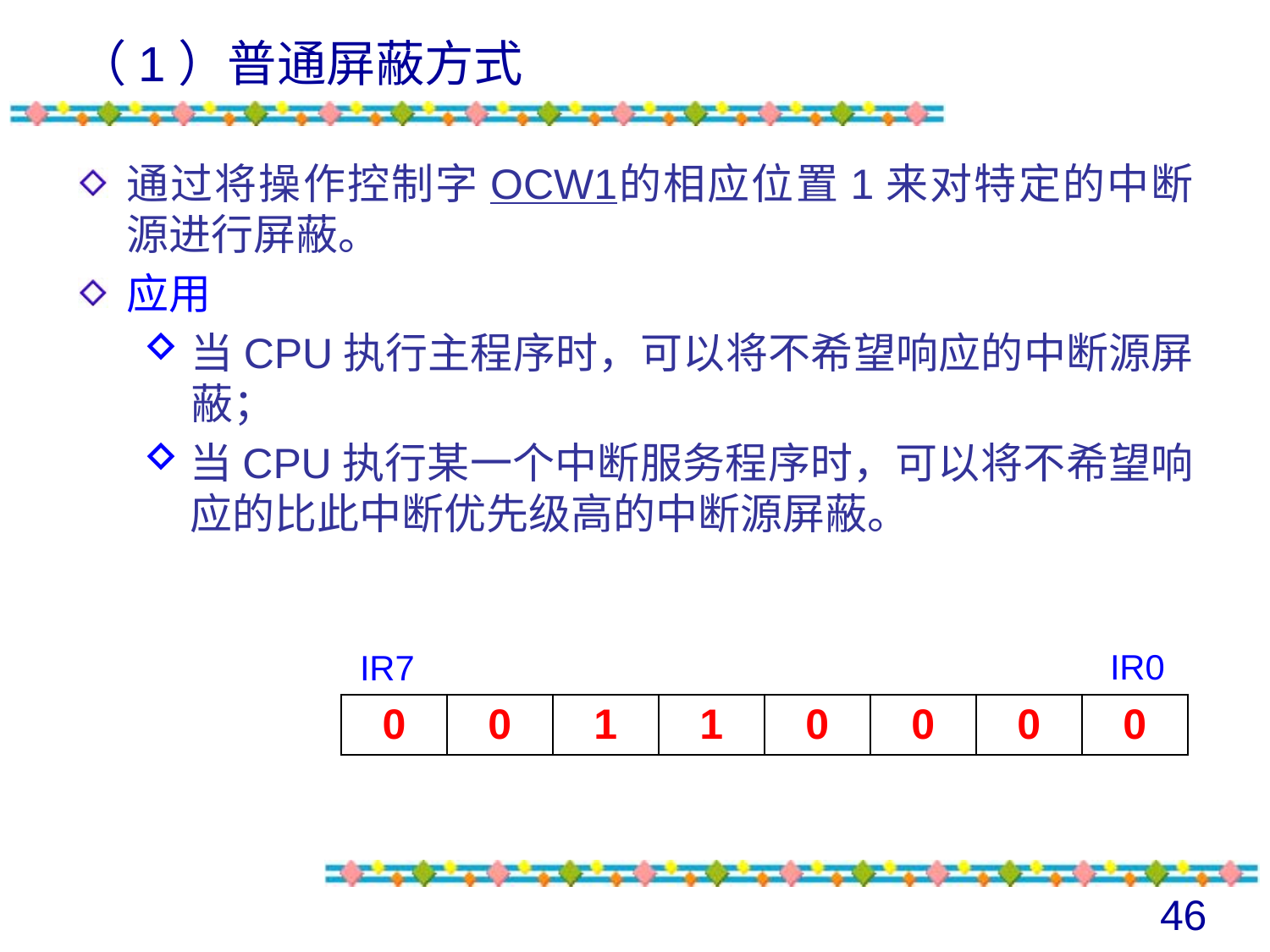

# （1）普通屏蔽方式
通过将操作控制字OCW1的相应位置1来对特定的中断源进行屏蔽。
应用
当CPU执行主程序时，可以将不希望响应的中断源屏蔽；
当CPU执行某一个中断服务程序时，可以将不希望响应的比此中断优先级高的中断源屏蔽。
IR0
IR7
| 0 | 0 | 1 | 1 | 0 | 0 | 0 | 0 |
| --- | --- | --- | --- | --- | --- | --- | --- |